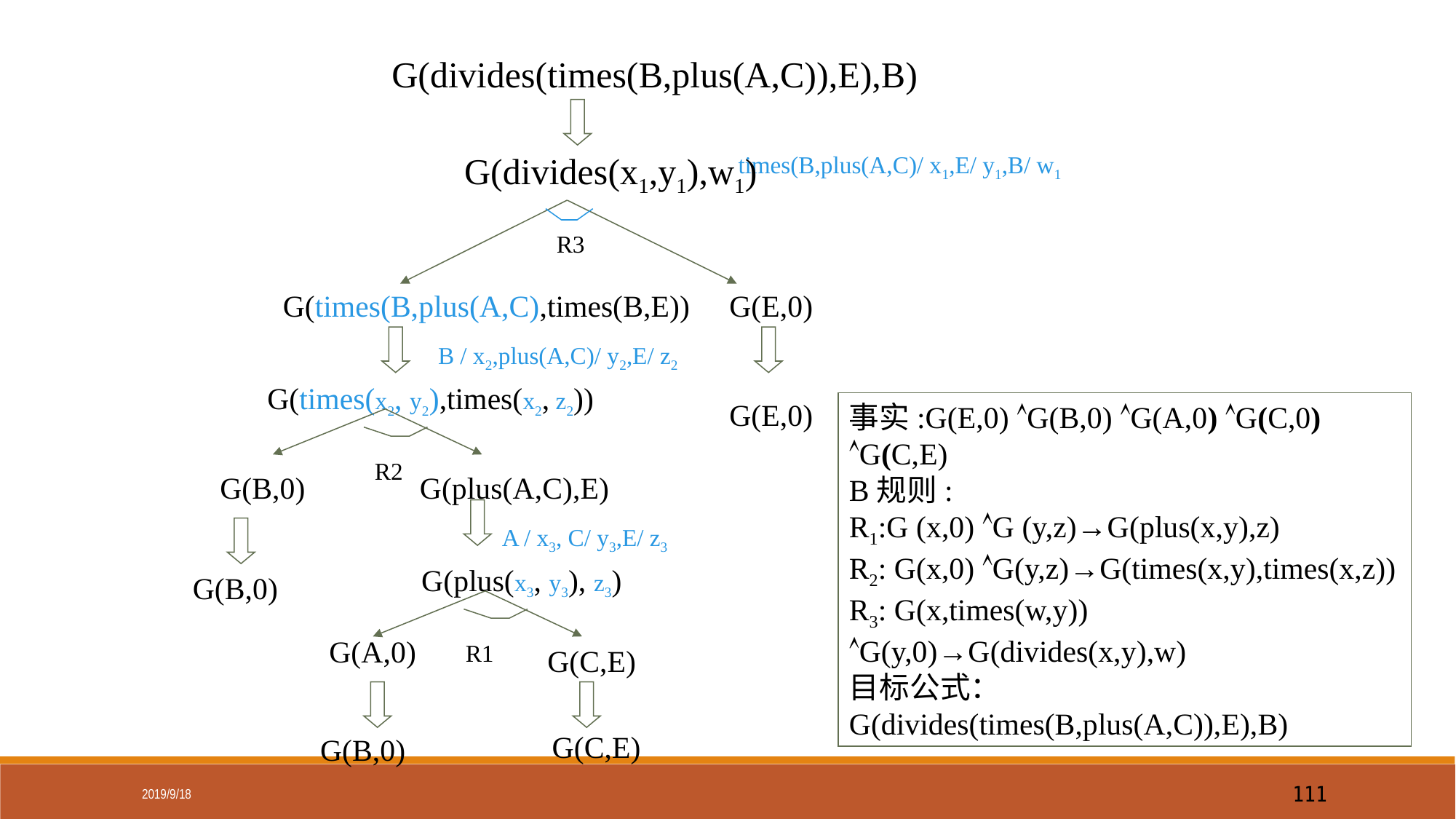

G(divides(times(B,plus(A,C)),E),B)

G(divides(x1,y1),w1)

R3
G(times(B,plus(A,C),times(B,E))
G(E,0)
B / x2,plus(A,C)/ y2,E/ z2

G(times(x2, y2),times(x2, z2))
G(E,0)

R2
G(B,0)
G(plus(A,C),E)

A / x3, C/ y3,E/ z3

G(plus(x3, y3), z3)
G(B,0)

G(A,0)

R1
G(C,E)

G(C,E)
G(B,0)
times(B,plus(A,C)/ x1,E/ y1,B/ w1
事实:G(E,0) ∧G(B,0) ∧G(A,0) ∧G(C,0) ∧G(C,E)
B规则:
R1:G (x,0) ∧G (y,z)→G(plus(x,y),z)
R2: G(x,0) ∧G(y,z)→G(times(x,y),times(x,z))
R3: G(x,times(w,y)) ∧G(y,0)→G(divides(x,y),w)
目标公式：G(divides(times(B,plus(A,C)),E),B)
2019/9/18
111